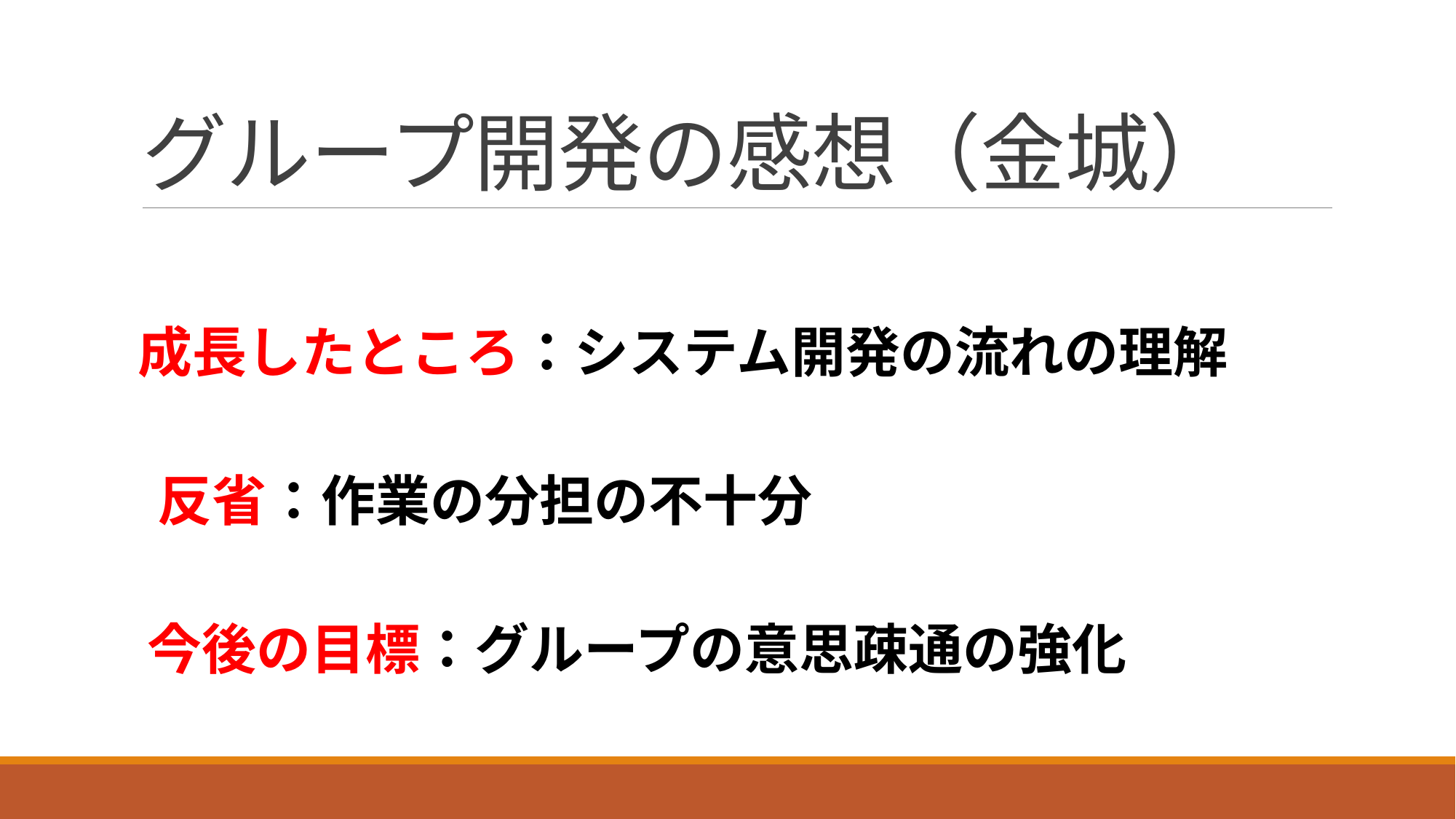

# グループ開発の感想（金城）
成長したところ：システム開発の流れの理解
反省：作業の分担の不十分
今後の目標：グループの意思疎通の強化